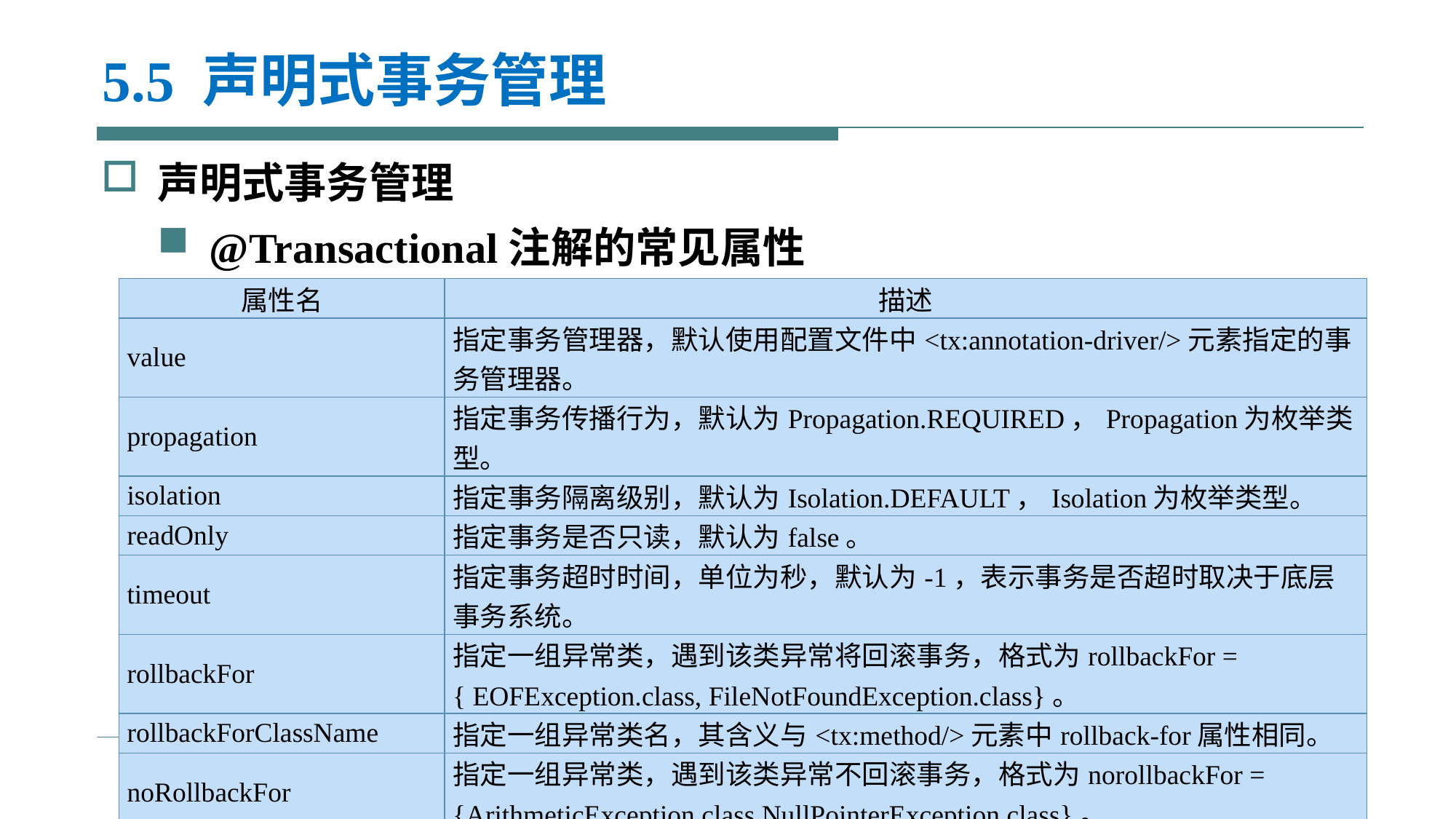

# 5.5 声明式事务管理
声明式事务管理
@Transactional注解的常见属性
| 属性名 | 描述 |
| --- | --- |
| value | 指定事务管理器，默认使用配置文件中<tx:annotation-driver/>元素指定的事务管理器。 |
| propagation | 指定事务传播行为，默认为Propagation.REQUIRED，Propagation为枚举类型。 |
| isolation | 指定事务隔离级别，默认为Isolation.DEFAULT，Isolation为枚举类型。 |
| readOnly | 指定事务是否只读，默认为false。 |
| timeout | 指定事务超时时间，单位为秒，默认为-1，表示事务是否超时取决于底层事务系统。 |
| rollbackFor | 指定一组异常类，遇到该类异常将回滚事务，格式为rollbackFor = { EOFException.class, FileNotFoundException.class}。 |
| rollbackForClassName | 指定一组异常类名，其含义与<tx:method/>元素中rollback-for属性相同。 |
| noRollbackFor | 指定一组异常类，遇到该类异常不回滚事务，格式为norollbackFor = {ArithmeticException.class,NullPointerException.class}。 |
| noRollbackForClassName | 指定一组异常类名，其含义与<tx:method/>元素中no-rollback-for属性相同。 |
37